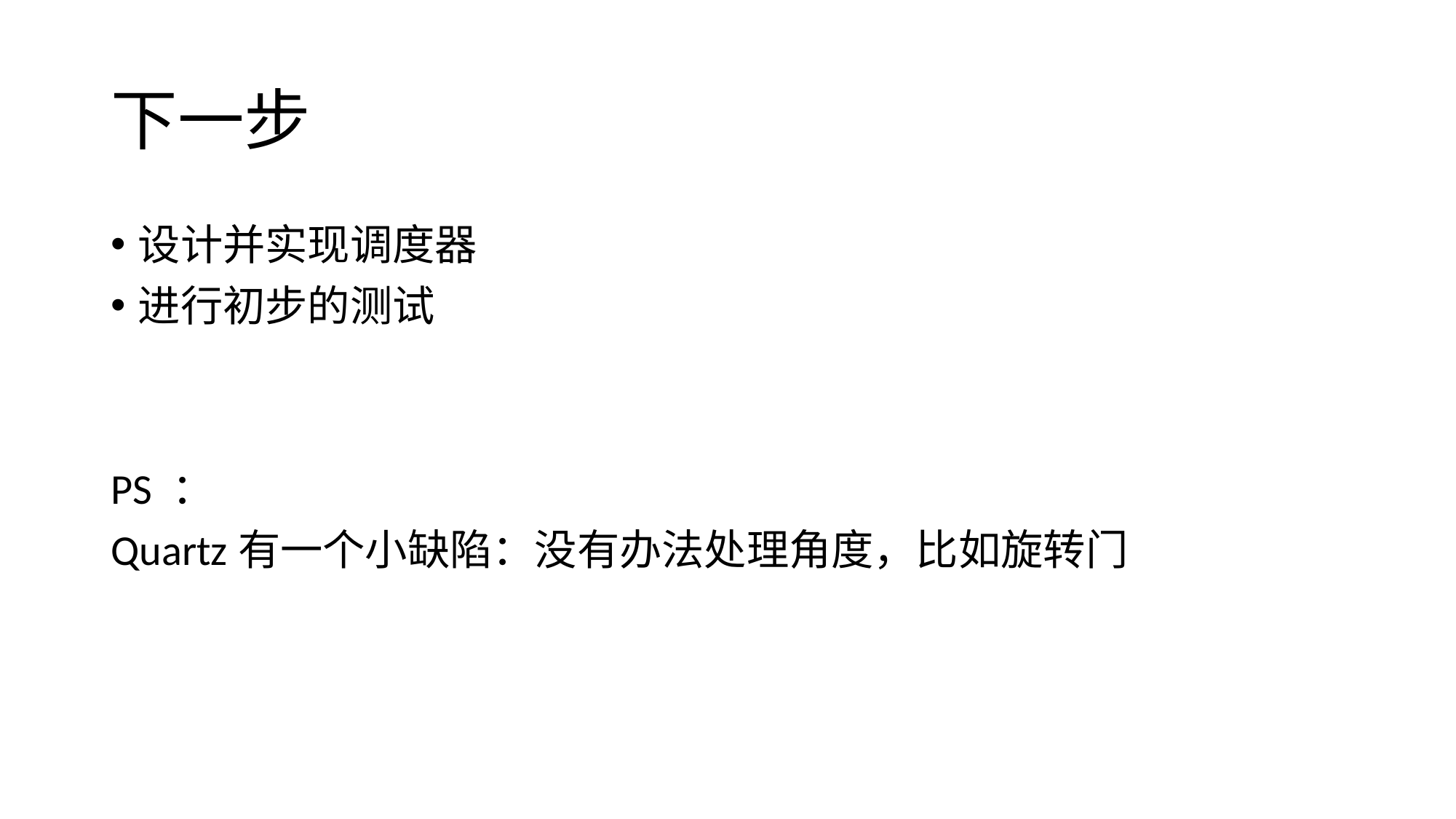

# 下一步
设计并实现调度器
进行初步的测试

PS ：
Quartz有一个小缺陷：没有办法处理角度，比如旋转门